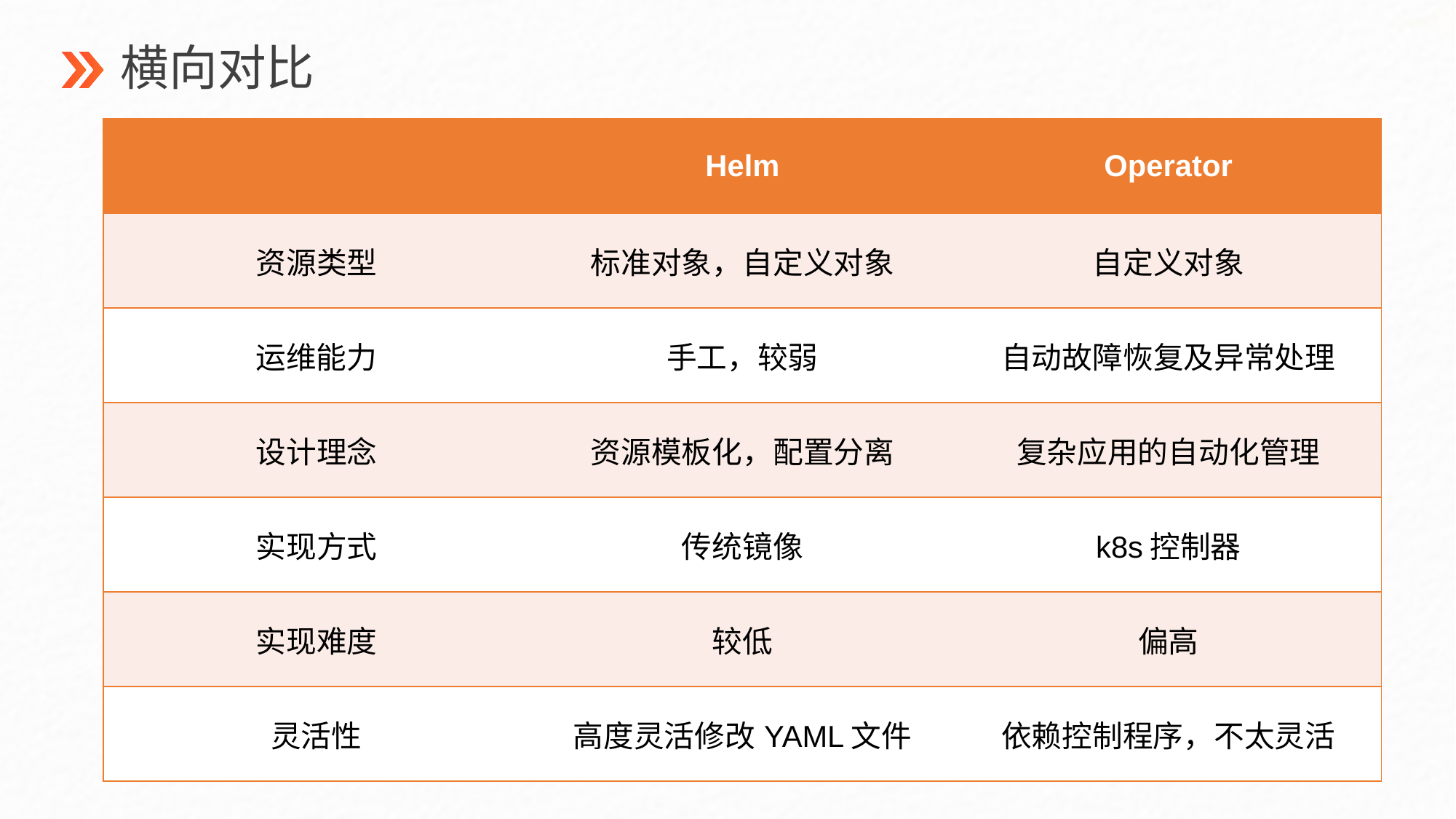

横向对比

|  | Helm | Operator |
| --- | --- | --- |
| 资源类型 | 标准对象，自定义对象 | 自定义对象 |
| 运维能力 | 手工，较弱 | 自动故障恢复及异常处理 |
| 设计理念 | 资源模板化，配置分离 | 复杂应用的自动化管理 |
| 实现方式 | 传统镜像 | k8s控制器 |
| 实现难度 | 较低 | 偏高 |
| 灵活性 | 高度灵活修改YAML文件 | 依赖控制程序，不太灵活 |